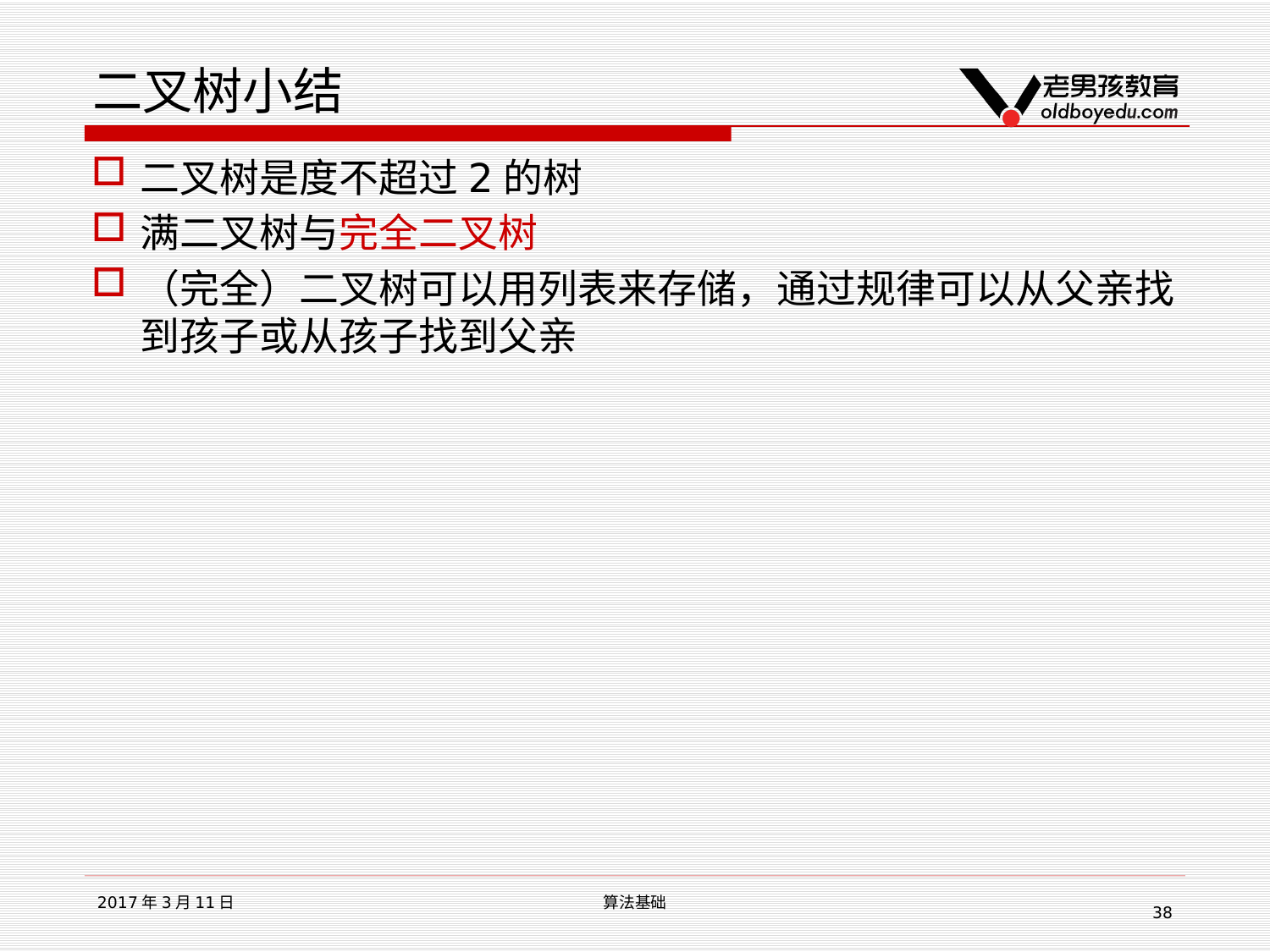

# 二叉树小结
二叉树是度不超过2的树
满二叉树与完全二叉树
（完全）二叉树可以用列表来存储，通过规律可以从父亲找到孩子或从孩子找到父亲
2017年3月11日
算法基础
38